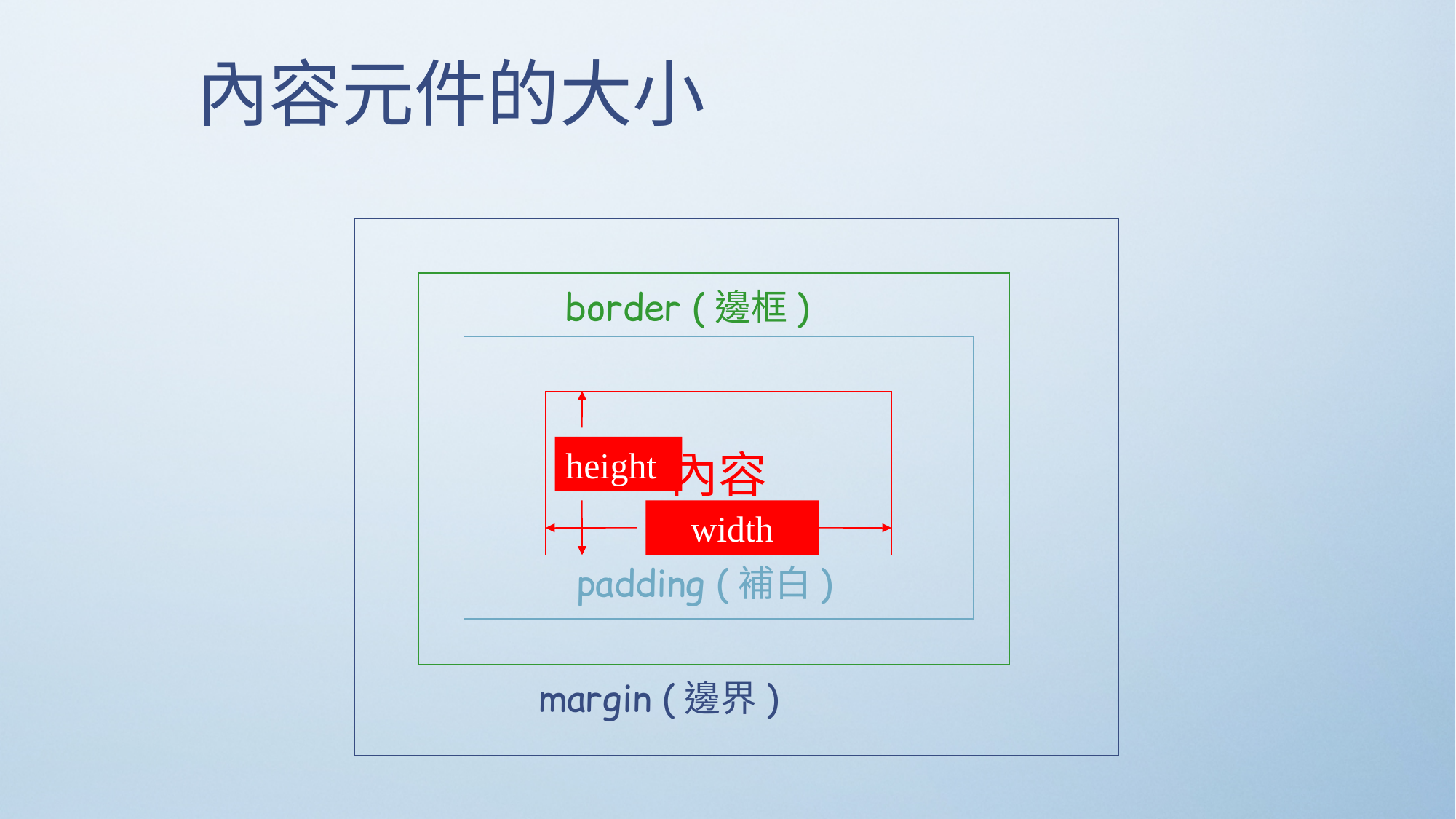

內容元件的大小

margin (邊界)

border (邊框)

padding (補白)
內容

height

width